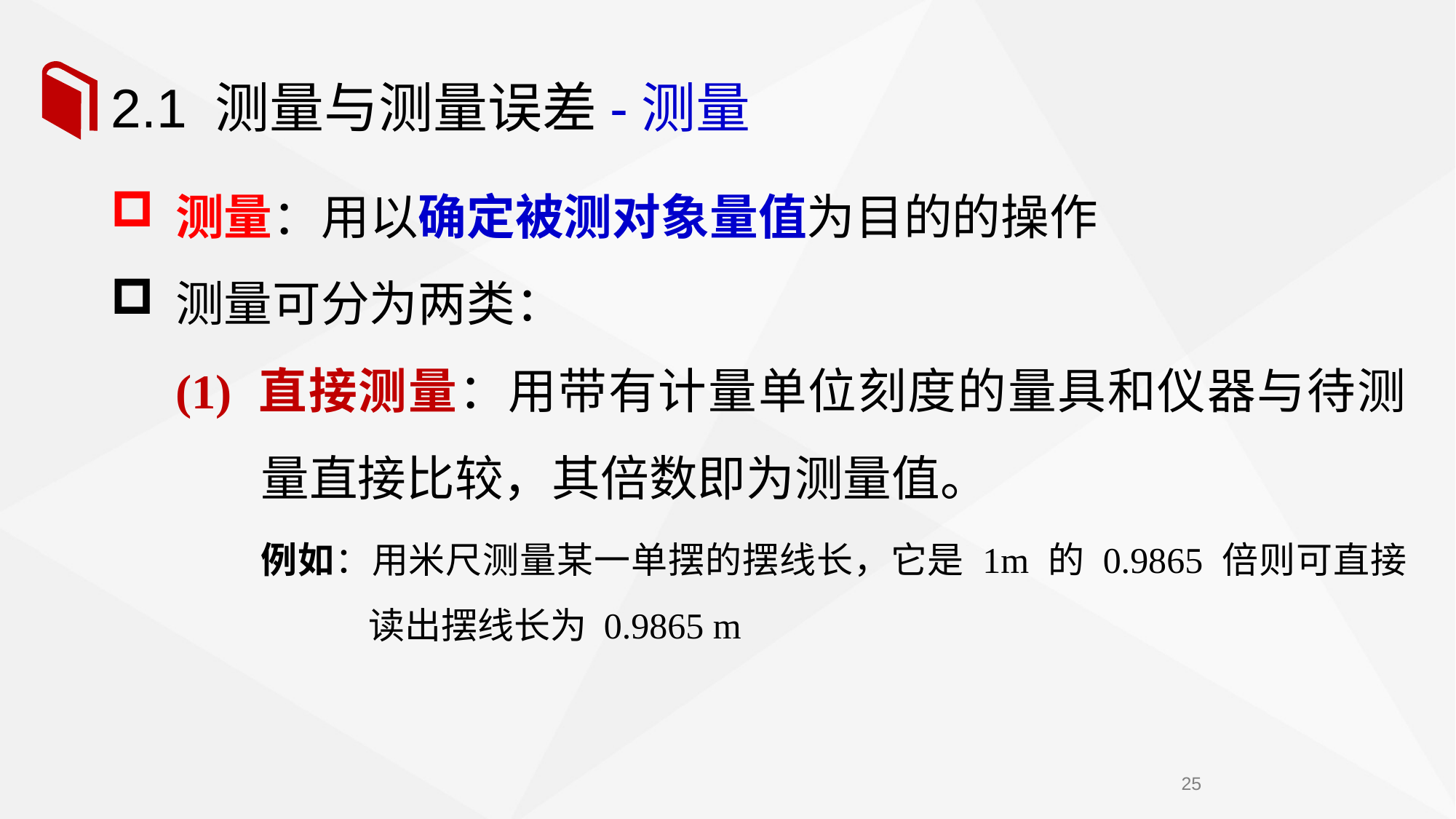

# 2.1 测量与测量误差-测量
测量：用以确定被测对象量值为目的的操作
测量可分为两类：
(1) 直接测量：用带有计量单位刻度的量具和仪器与待测量直接比较，其倍数即为测量值。
例如：用米尺测量某一单摆的摆线长，它是 1m 的 0.9865 倍则可直接读出摆线长为 0.9865 m
25